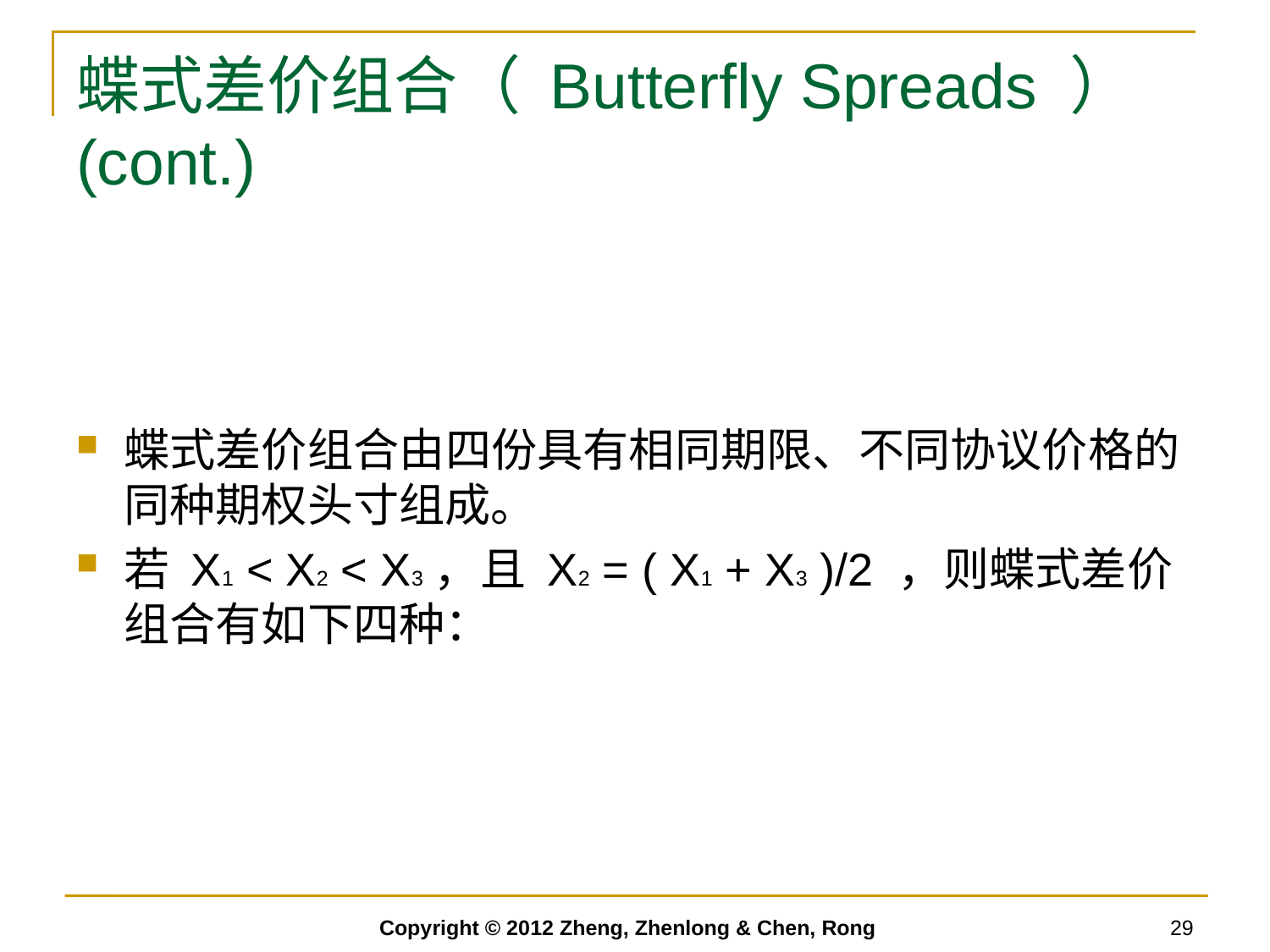

# 蝶式差价组合（ Butterfly Spreads ） (cont.)

蝶式差价组合由四份具有相同期限、不同协议价格的同种期权头寸组成。
若 X1 < X2 < X3 ，且 X2 = ( X1 + X3 )/2 ，则蝶式差价组合有如下四种：
Copyright © 2012 Zheng, Zhenlong & Chen, Rong
29